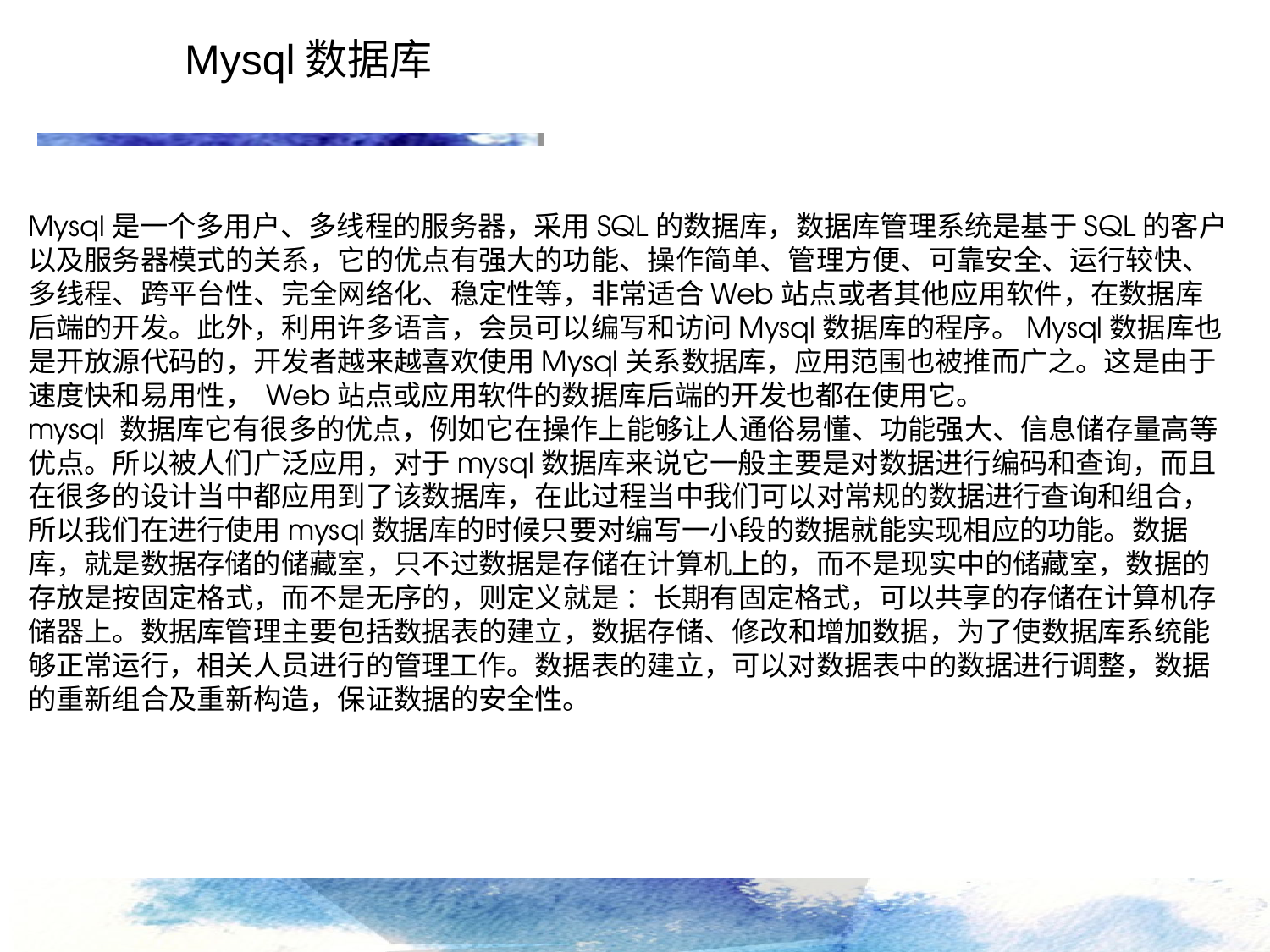

Mysql数据库
Mysql是一个多用户、多线程的服务器，采用SQL的数据库，数据库管理系统是基于SQL的客户以及服务器模式的关系，它的优点有强大的功能、操作简单、管理方便、可靠安全、运行较快、多线程、跨平台性、完全网络化、稳定性等，非常适合Web站点或者其他应用软件，在数据库后端的开发。此外，利用许多语言，会员可以编写和访问Mysql数据库的程序。Mysql数据库也是开放源代码的，开发者越来越喜欢使用Mysql关系数据库，应用范围也被推而广之。这是由于速度快和易用性， Web站点或应用软件的数据库后端的开发也都在使用它。
mysql 数据库它有很多的优点，例如它在操作上能够让人通俗易懂、功能强大、信息储存量高等优点。所以被人们广泛应用，对于mysql数据库来说它一般主要是对数据进行编码和查询，而且在很多的设计当中都应用到了该数据库，在此过程当中我们可以对常规的数据进行查询和组合，所以我们在进行使用mysql数据库的时候只要对编写一小段的数据就能实现相应的功能。数据库，就是数据存储的储藏室，只不过数据是存储在计算机上的，而不是现实中的储藏室，数据的存放是按固定格式，而不是无序的，则定义就是 ：长期有固定格式，可以共享的存储在计算机存储器上。数据库管理主要包括数据表的建立，数据存储、修改和增加数据，为了使数据库系统能够正常运行，相关人员进行的管理工作。数据表的建立，可以对数据表中的数据进行调整，数据的重新组合及重新构造，保证数据的安全性。
点击添加文本
点击添加文本
点击添加文本
点击添加文本